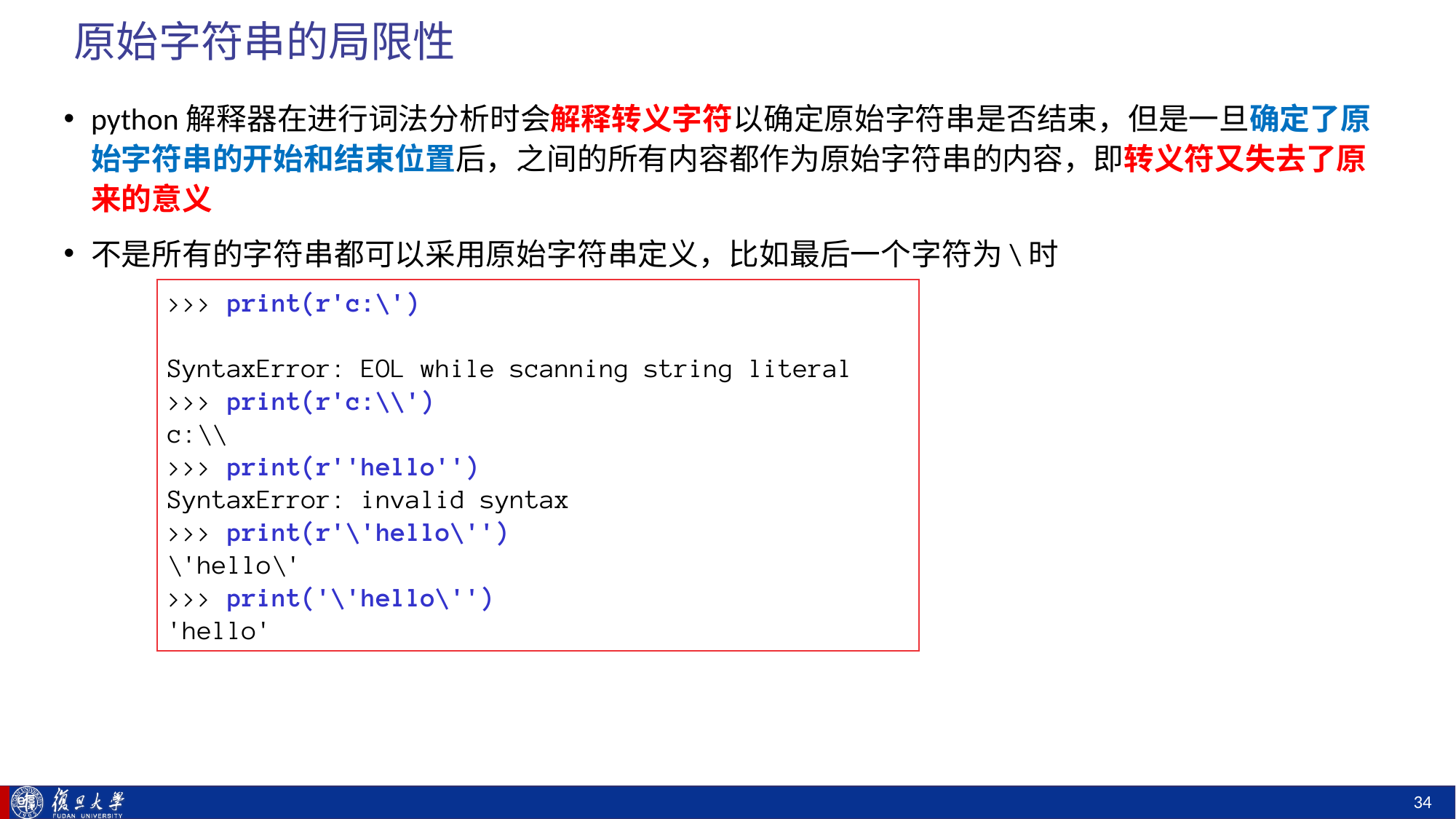

# 原始字符串的局限性
python解释器在进行词法分析时会解释转义字符以确定原始字符串是否结束，但是一旦确定了原始字符串的开始和结束位置后，之间的所有内容都作为原始字符串的内容，即转义符又失去了原来的意义
不是所有的字符串都可以采用原始字符串定义，比如最后一个字符为\时

>>> print(r'c:\')

SyntaxError: EOL while scanning string literal
>>> print(r'c:\\')
c:\\
>>> print(r''hello'')
SyntaxError: invalid syntax
>>> print(r'\'hello\'')
\'hello\'
>>> print('\'hello\'')
'hello'